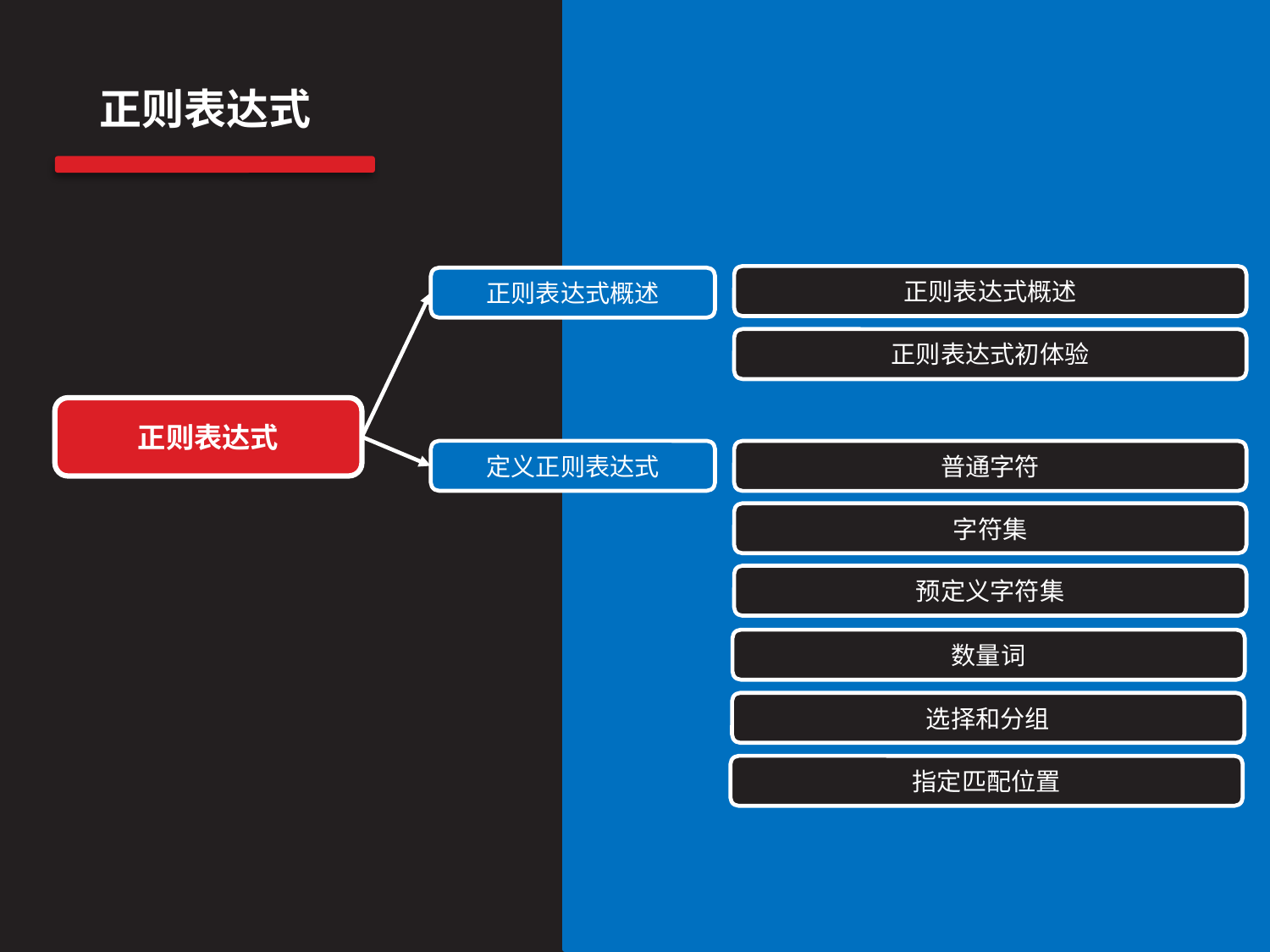

正则表达式

正则表达式概述
正则表达式概述
正则表达式初体验
正则表达式
定义正则表达式
普通字符
字符集
预定义字符集
数量词
选择和分组
指定匹配位置